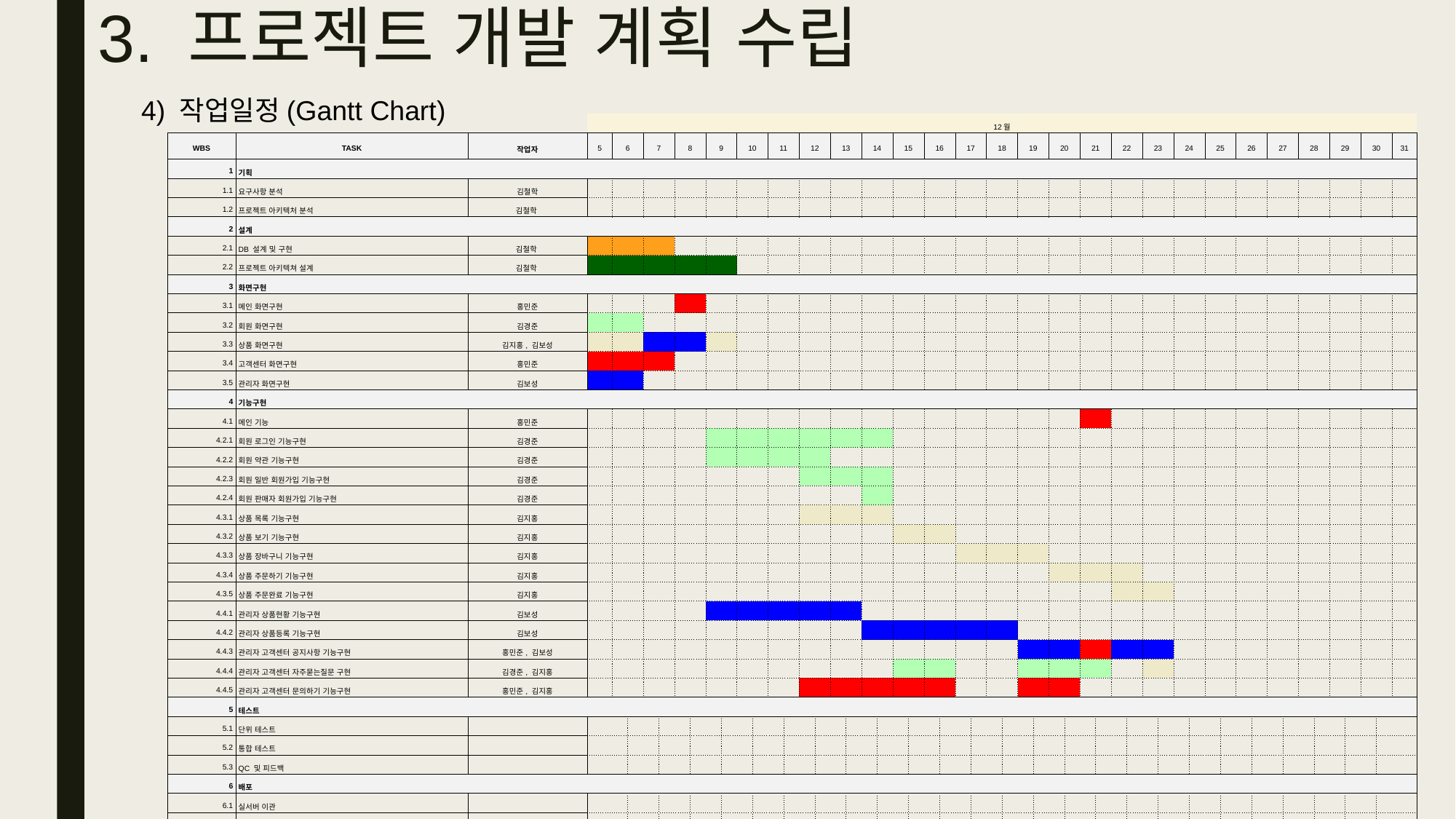

# 3. 프로젝트 개발 계획 수립
4) 작업일정(Gantt Chart)
|  |  |  | 12월 |  |  |  |  |  |  |  |  |  |  |  |  |  |  |  |  |  |  |  |  |  |  |  |  |  |  |  |  |  |  |  |  |  |  |  |  |  |  |  |  |  |  |  |  |  |  |  |  |  |  |  |
| --- | --- | --- | --- | --- | --- | --- | --- | --- | --- | --- | --- | --- | --- | --- | --- | --- | --- | --- | --- | --- | --- | --- | --- | --- | --- | --- | --- | --- | --- | --- | --- | --- | --- | --- | --- | --- | --- | --- | --- | --- | --- | --- | --- | --- | --- | --- | --- | --- | --- | --- | --- | --- | --- | --- |
| WBS | TASK | 작업자 | 5 | 6 |  | 7 |  | 8 |  | 9 |  | 10 |  | 11 |  | 12 |  | 13 |  | 14 |  | 15 |  | 16 |  | 17 |  | 18 |  | 19 |  | 20 |  | 21 |  | 22 |  | 23 |  | 24 |  | 25 |  | 26 |  | 27 |  | 28 |  | 29 |  | 30 |  | 31 |
| 1 | 기획 |  |  |  |  |  |  |  |  |  |  |  |  |  |  |  |  |  |  |  |  |  |  |  |  |  |  |  |  |  |  |  |  |  |  |  |  |  |  |  |  |  |  |  |  |  |  |  |  |  |  |  |  |  |
| 1.1 | 요구사항 분석 | 김철학 |  |  |  |  |  |  |  |  |  |  |  |  |  |  |  |  |  |  |  |  |  |  |  |  |  |  |  |  |  |  |  |  |  |  |  |  |  |  |  |  |  |  |  |  |  |  |  |  |  |  |  |  |
| 1.2 | 프로젝트 아키텍처 분석 | 김철학 |  |  |  |  |  |  |  |  |  |  |  |  |  |  |  |  |  |  |  |  |  |  |  |  |  |  |  |  |  |  |  |  |  |  |  |  |  |  |  |  |  |  |  |  |  |  |  |  |  |  |  |  |
| 2 | 설계 |  |  |  |  |  |  |  |  |  |  |  |  |  |  |  |  |  |  |  |  |  |  |  |  |  |  |  |  |  |  |  |  |  |  |  |  |  |  |  |  |  |  |  |  |  |  |  |  |  |  |  |  |  |
| 2.1 | DB 설계 및 구현 | 김철학 |  |  |  |  |  |  |  |  |  |  |  |  |  |  |  |  |  |  |  |  |  |  |  |  |  |  |  |  |  |  |  |  |  |  |  |  |  |  |  |  |  |  |  |  |  |  |  |  |  |  |  |  |
| 2.2 | 프로젝트 아키텍쳐 설계 | 김철학 |  |  |  |  |  |  |  |  |  |  |  |  |  |  |  |  |  |  |  |  |  |  |  |  |  |  |  |  |  |  |  |  |  |  |  |  |  |  |  |  |  |  |  |  |  |  |  |  |  |  |  |  |
| 3 | 화면구현 |  |  |  |  |  |  |  |  |  |  |  |  |  |  |  |  |  |  |  |  |  |  |  |  |  |  |  |  |  |  |  |  |  |  |  |  |  |  |  |  |  |  |  |  |  |  |  |  |  |  |  |  |  |
| 3.1 | 메인 화면구현 | 홍민준 |  |  |  |  |  |  |  |  |  |  |  |  |  |  |  |  |  |  |  |  |  |  |  |  |  |  |  |  |  |  |  |  |  |  |  |  |  |  |  |  |  |  |  |  |  |  |  |  |  |  |  |  |
| 3.2 | 회원 화면구현 | 김경준 |  |  |  |  |  |  |  |  |  |  |  |  |  |  |  |  |  |  |  |  |  |  |  |  |  |  |  |  |  |  |  |  |  |  |  |  |  |  |  |  |  |  |  |  |  |  |  |  |  |  |  |  |
| 3.3 | 상품 화면구현 | 김지홍, 김보성 |  |  |  |  |  |  |  |  |  |  |  |  |  |  |  |  |  |  |  |  |  |  |  |  |  |  |  |  |  |  |  |  |  |  |  |  |  |  |  |  |  |  |  |  |  |  |  |  |  |  |  |  |
| 3.4 | 고객센터 화면구현 | 홍민준 |  |  |  |  |  |  |  |  |  |  |  |  |  |  |  |  |  |  |  |  |  |  |  |  |  |  |  |  |  |  |  |  |  |  |  |  |  |  |  |  |  |  |  |  |  |  |  |  |  |  |  |  |
| 3.5 | 관리자 화면구현 | 김보성 |  |  |  |  |  |  |  |  |  |  |  |  |  |  |  |  |  |  |  |  |  |  |  |  |  |  |  |  |  |  |  |  |  |  |  |  |  |  |  |  |  |  |  |  |  |  |  |  |  |  |  |  |
| 4 | 기능구현 |  |  |  |  |  |  |  |  |  |  |  |  |  |  |  |  |  |  |  |  |  |  |  |  |  |  |  |  |  |  |  |  |  |  |  |  |  |  |  |  |  |  |  |  |  |  |  |  |  |  |  |  |  |
| 4.1 | 메인 기능 | 홍민준 |  |  |  |  |  |  |  |  |  |  |  |  |  |  |  |  |  |  |  |  |  |  |  |  |  |  |  |  |  |  |  |  |  |  |  |  |  |  |  |  |  |  |  |  |  |  |  |  |  |  |  |  |
| 4.2.1 | 회원 로그인 기능구현 | 김경준 |  |  |  |  |  |  |  |  |  |  |  |  |  |  |  |  |  |  |  |  |  |  |  |  |  |  |  |  |  |  |  |  |  |  |  |  |  |  |  |  |  |  |  |  |  |  |  |  |  |  |  |  |
| 4.2.2 | 회원 약관 기능구현 | 김경준 |  |  |  |  |  |  |  |  |  |  |  |  |  |  |  |  |  |  |  |  |  |  |  |  |  |  |  |  |  |  |  |  |  |  |  |  |  |  |  |  |  |  |  |  |  |  |  |  |  |  |  |  |
| 4.2.3 | 회원 일반 회원가입 기능구현 | 김경준 |  |  |  |  |  |  |  |  |  |  |  |  |  |  |  |  |  |  |  |  |  |  |  |  |  |  |  |  |  |  |  |  |  |  |  |  |  |  |  |  |  |  |  |  |  |  |  |  |  |  |  |  |
| 4.2.4 | 회원 판매자 회원가입 기능구현 | 김경준 |  |  |  |  |  |  |  |  |  |  |  |  |  |  |  |  |  |  |  |  |  |  |  |  |  |  |  |  |  |  |  |  |  |  |  |  |  |  |  |  |  |  |  |  |  |  |  |  |  |  |  |  |
| 4.3.1 | 상품 목록 기능구현 | 김지홍 |  |  |  |  |  |  |  |  |  |  |  |  |  |  |  |  |  |  |  |  |  |  |  |  |  |  |  |  |  |  |  |  |  |  |  |  |  |  |  |  |  |  |  |  |  |  |  |  |  |  |  |  |
| 4.3.2 | 상품 보기 기능구현 | 김지홍 |  |  |  |  |  |  |  |  |  |  |  |  |  |  |  |  |  |  |  |  |  |  |  |  |  |  |  |  |  |  |  |  |  |  |  |  |  |  |  |  |  |  |  |  |  |  |  |  |  |  |  |  |
| 4.3.3 | 상품 장바구니 기능구현 | 김지홍 |  |  |  |  |  |  |  |  |  |  |  |  |  |  |  |  |  |  |  |  |  |  |  |  |  |  |  |  |  |  |  |  |  |  |  |  |  |  |  |  |  |  |  |  |  |  |  |  |  |  |  |  |
| 4.3.4 | 상품 주문하기 기능구현 | 김지홍 |  |  |  |  |  |  |  |  |  |  |  |  |  |  |  |  |  |  |  |  |  |  |  |  |  |  |  |  |  |  |  |  |  |  |  |  |  |  |  |  |  |  |  |  |  |  |  |  |  |  |  |  |
| 4.3.5 | 상품 주문완료 기능구현 | 김지홍 |  |  |  |  |  |  |  |  |  |  |  |  |  |  |  |  |  |  |  |  |  |  |  |  |  |  |  |  |  |  |  |  |  |  |  |  |  |  |  |  |  |  |  |  |  |  |  |  |  |  |  |  |
| 4.4.1 | 관리자 상품현황 기능구현 | 김보성 |  |  |  |  |  |  |  |  |  |  |  |  |  |  |  |  |  |  |  |  |  |  |  |  |  |  |  |  |  |  |  |  |  |  |  |  |  |  |  |  |  |  |  |  |  |  |  |  |  |  |  |  |
| 4.4.2 | 관리자 상품등록 기능구현 | 김보성 |  |  |  |  |  |  |  |  |  |  |  |  |  |  |  |  |  |  |  |  |  |  |  |  |  |  |  |  |  |  |  |  |  |  |  |  |  |  |  |  |  |  |  |  |  |  |  |  |  |  |  |  |
| 4.4.3 | 관리자 고객센터 공지사항 기능구현 | 홍민준, 김보성 |  |  |  |  |  |  |  |  |  |  |  |  |  |  |  |  |  |  |  |  |  |  |  |  |  |  |  |  |  |  |  |  |  |  |  |  |  |  |  |  |  |  |  |  |  |  |  |  |  |  |  |  |
| 4.4.4 | 관리자 고객센터 자주묻는질문 구현 | 김경준, 김지홍 |  |  |  |  |  |  |  |  |  |  |  |  |  |  |  |  |  |  |  |  |  |  |  |  |  |  |  |  |  |  |  |  |  |  |  |  |  |  |  |  |  |  |  |  |  |  |  |  |  |  |  |  |
| 4.4.5 | 관리자 고객센터 문의하기 기능구현 | 홍민준, 김지홍 |  |  |  |  |  |  |  |  |  |  |  |  |  |  |  |  |  |  |  |  |  |  |  |  |  |  |  |  |  |  |  |  |  |  |  |  |  |  |  |  |  |  |  |  |  |  |  |  |  |  |  |  |
| 5 | 테스트 |  |  |  |  |  |  |  |  |  |  |  |  |  |  |  |  |  |  |  |  |  |  |  |  |  |  |  |  |  |  |  |  |  |  |  |  |  |  |  |  |  |  |  |  |  |  |  |  |  |  |  |  |  |
| 5.1 | 단위 테스트 |  |  |  |  |  |  |  |  |  |  |  |  |  |  |  |  |  |  |  |  |  |  |  |  |  |  |  |  |  |  |  |  |  |  |  |  |  |  |  |  |  |  |  |  |  |  |  |  |  |  |  |  |  |
| 5.2 | 통합 테스트 |  |  |  |  |  |  |  |  |  |  |  |  |  |  |  |  |  |  |  |  |  |  |  |  |  |  |  |  |  |  |  |  |  |  |  |  |  |  |  |  |  |  |  |  |  |  |  |  |  |  |  |  |  |
| 5.3 | QC 및 피드백 |  |  |  |  |  |  |  |  |  |  |  |  |  |  |  |  |  |  |  |  |  |  |  |  |  |  |  |  |  |  |  |  |  |  |  |  |  |  |  |  |  |  |  |  |  |  |  |  |  |  |  |  |  |
| 6 | 배포 |  |  |  |  |  |  |  |  |  |  |  |  |  |  |  |  |  |  |  |  |  |  |  |  |  |  |  |  |  |  |  |  |  |  |  |  |  |  |  |  |  |  |  |  |  |  |  |  |  |  |  |  |  |
| 6.1 | 실서버 이관 |  |  |  |  |  |  |  |  |  |  |  |  |  |  |  |  |  |  |  |  |  |  |  |  |  |  |  |  |  |  |  |  |  |  |  |  |  |  |  |  |  |  |  |  |  |  |  |  |  |  |  |  |  |
| 6.2 | 이전 테스트 |  |  |  |  |  |  |  |  |  |  |  |  |  |  |  |  |  |  |  |  |  |  |  |  |  |  |  |  |  |  |  |  |  |  |  |  |  |  |  |  |  |  |  |  |  |  |  |  |  |  |  |  |  |
| 6.3 | 모니터링 / 장애 대응 준비 |  |  |  |  |  |  |  |  |  |  |  |  |  |  |  |  |  |  |  |  |  |  |  |  |  |  |  |  |  |  |  |  |  |  |  |  |  |  |  |  |  |  |  |  |  |  |  |  |  |  |  |  |  |
| 6.4 | 시스템 교육훈련 |  |  |  |  |  |  |  |  |  |  |  |  |  |  |  |  |  |  |  |  |  |  |  |  |  |  |  |  |  |  |  |  |  |  |  |  |  |  |  |  |  |  |  |  |  |  |  |  |  |  |  |  |  |